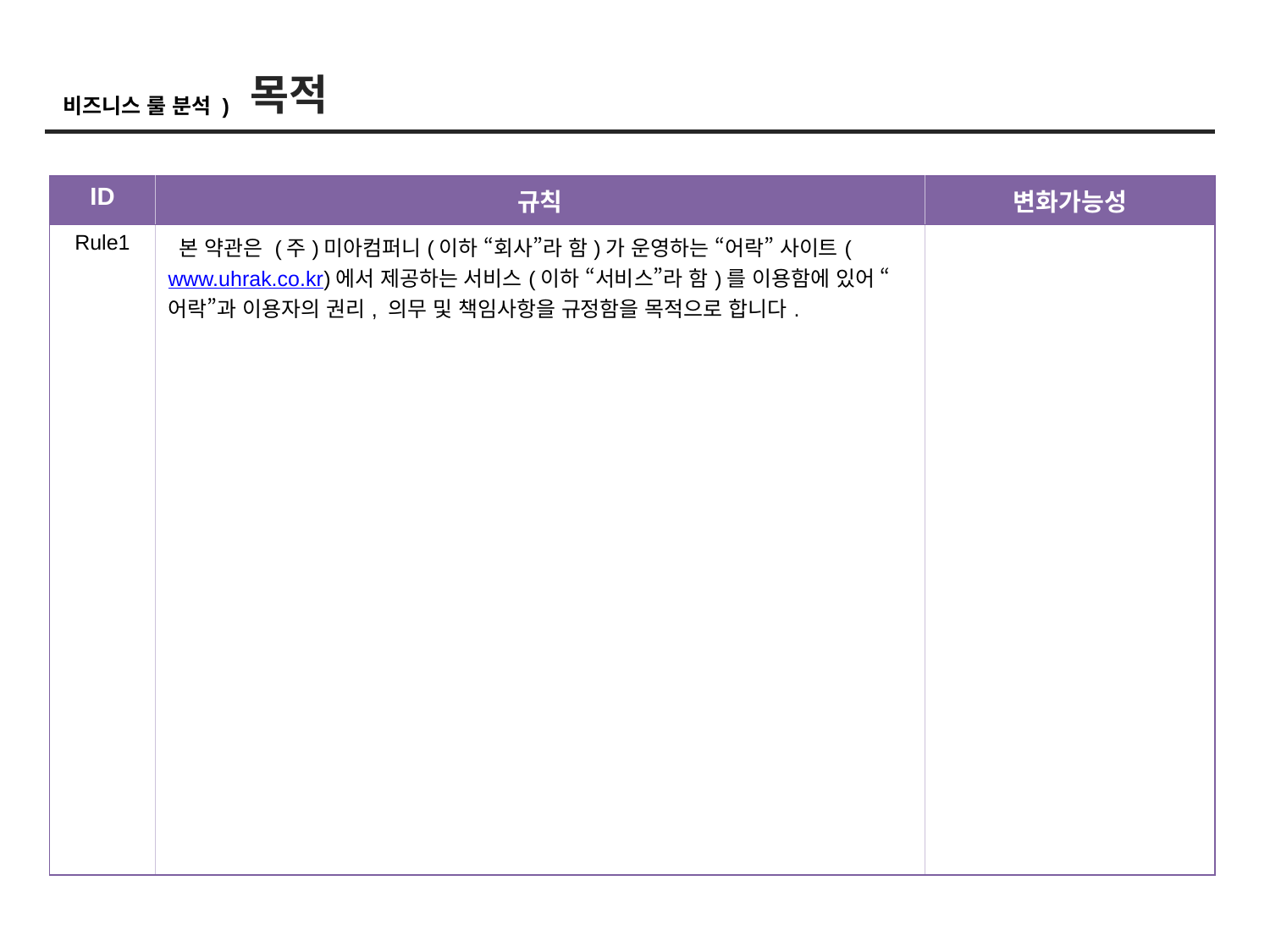

목적
비즈니스 룰 분석 )
| ID | 규칙 | 변화가능성 |
| --- | --- | --- |
| Rule1 | 본 약관은 (주)미아컴퍼니(이하 “회사”라 함)가 운영하는 “어락” 사이트(www.uhrak.co.kr)에서 제공하는 서비스(이하 “서비스”라 함)를 이용함에 있어 “어락”과 이용자의 권리, 의무 및 책임사항을 규정함을 목적으로 합니다. |  |